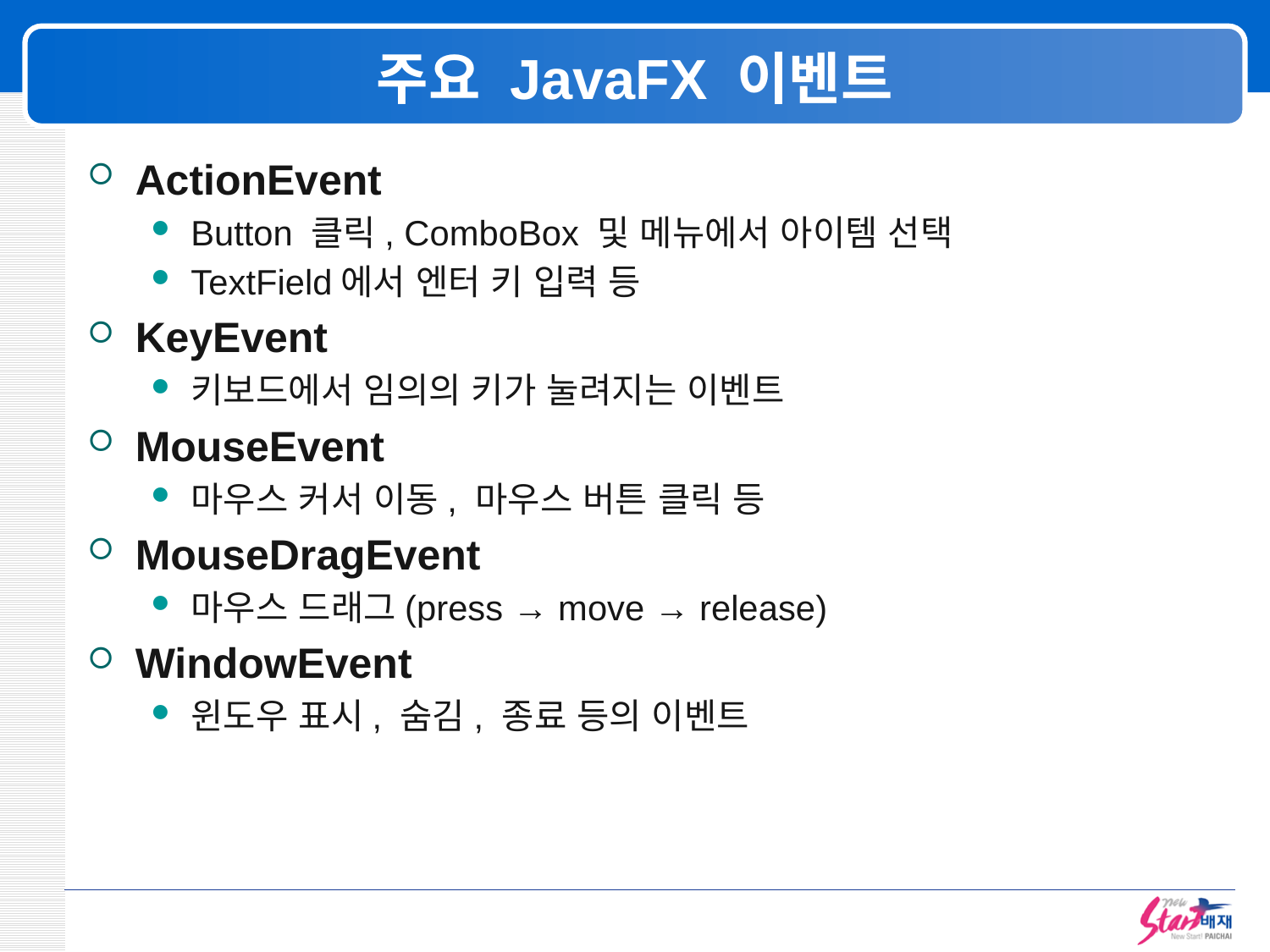

# 주요 JavaFX 이벤트
ActionEvent
Button 클릭, ComboBox 및 메뉴에서 아이템 선택
TextField에서 엔터 키 입력 등
KeyEvent
키보드에서 임의의 키가 눌려지는 이벤트
MouseEvent
마우스 커서 이동, 마우스 버튼 클릭 등
MouseDragEvent
마우스 드래그(press → move → release)
WindowEvent
윈도우 표시, 숨김, 종료 등의 이벤트